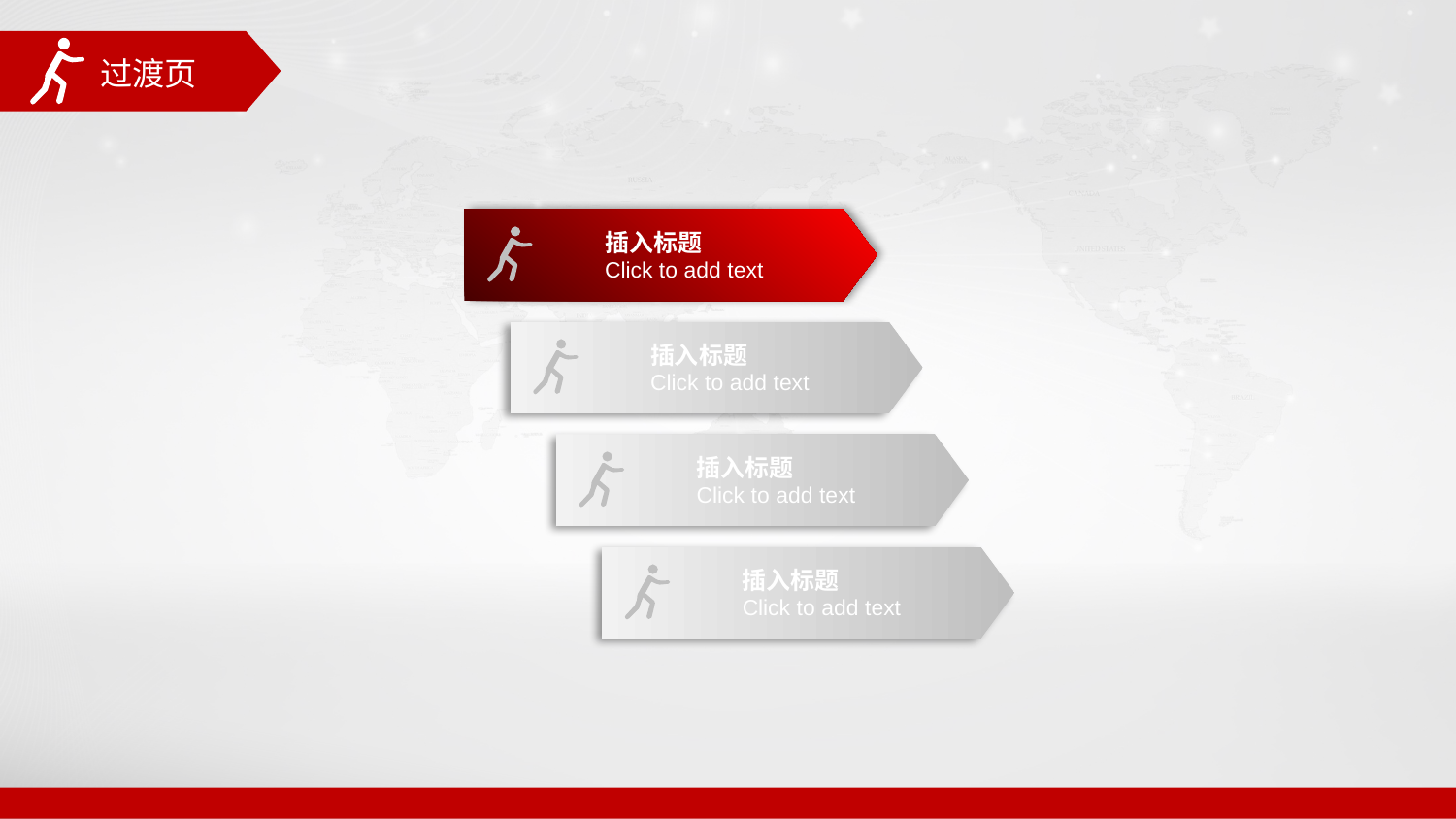

过渡页

插入标题
Click to add text

插入标题
Click to add text

插入标题
Click to add text

插入标题
Click to add text